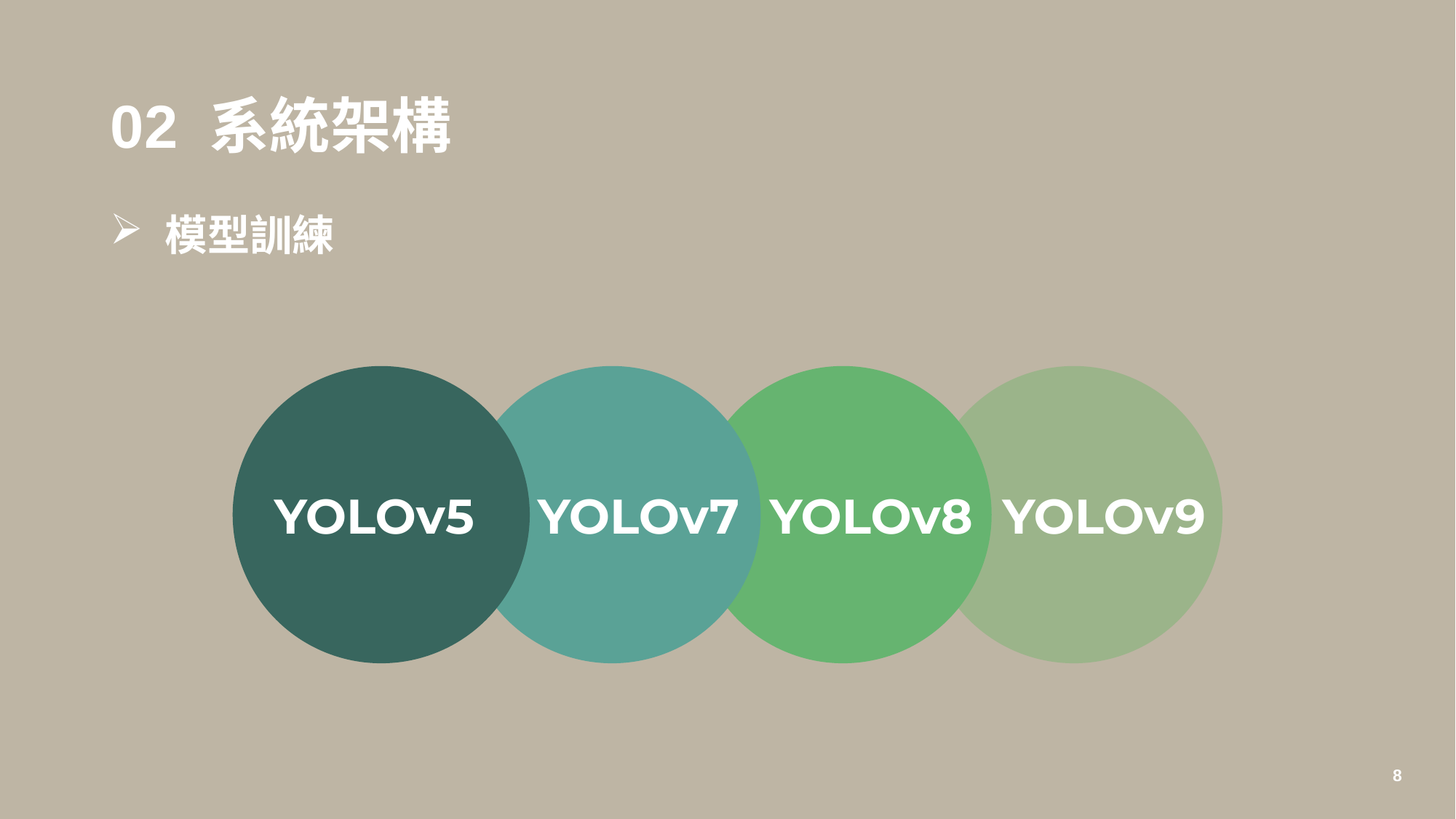

02 系統架構
模型訓練

YOLOv7
YOLOv8
YOLOv5
YOLOv9
8